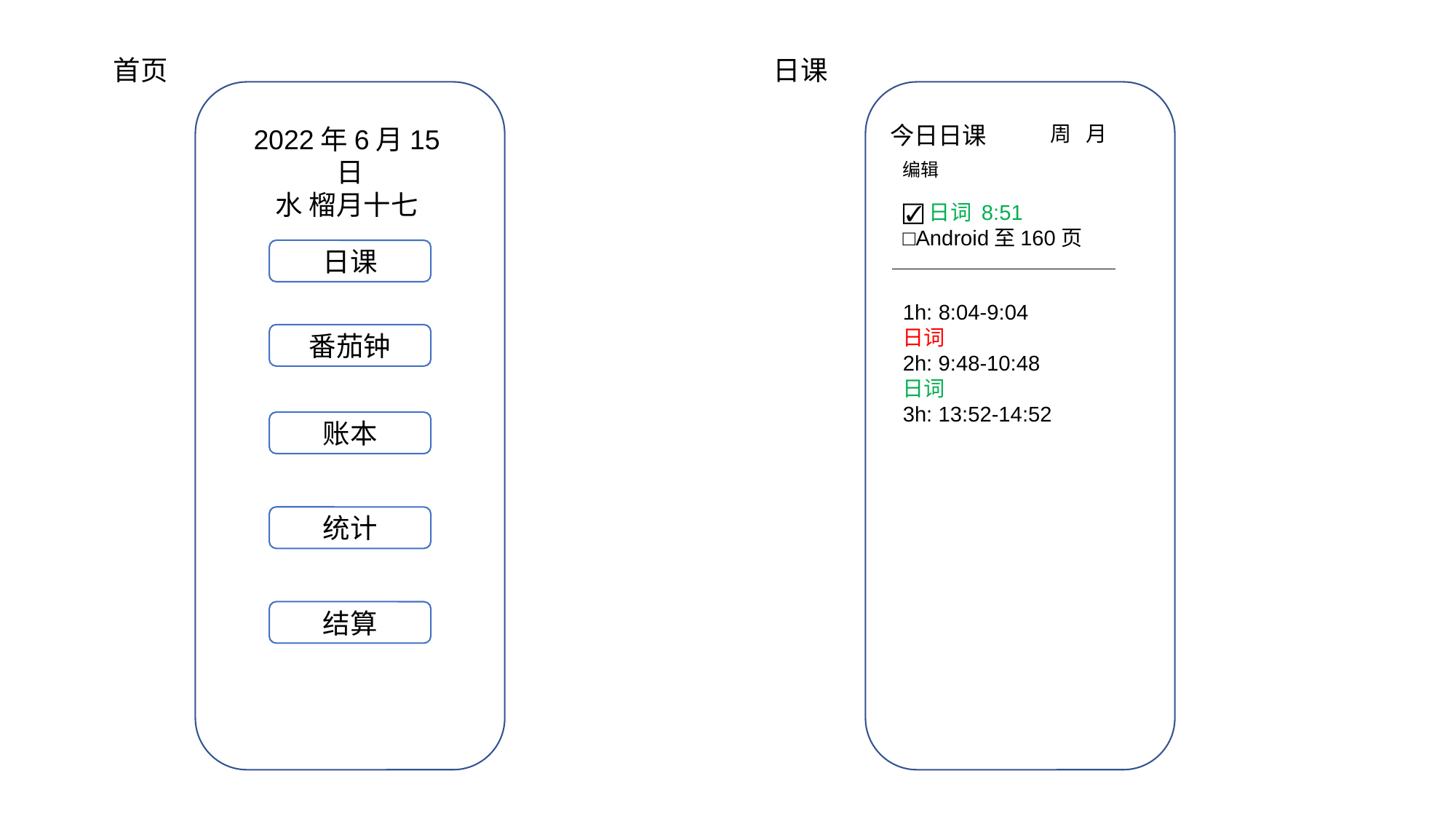

首页
日课

今日日课
周   月
2022年6月15日
水 榴月十七
编辑
☑日词 8:51
□Android至160页
日课
1h: 8:04-9:04
日词
2h: 9:48-10:48
日词
3h: 13:52-14:52
番茄钟
账本
统计
结算